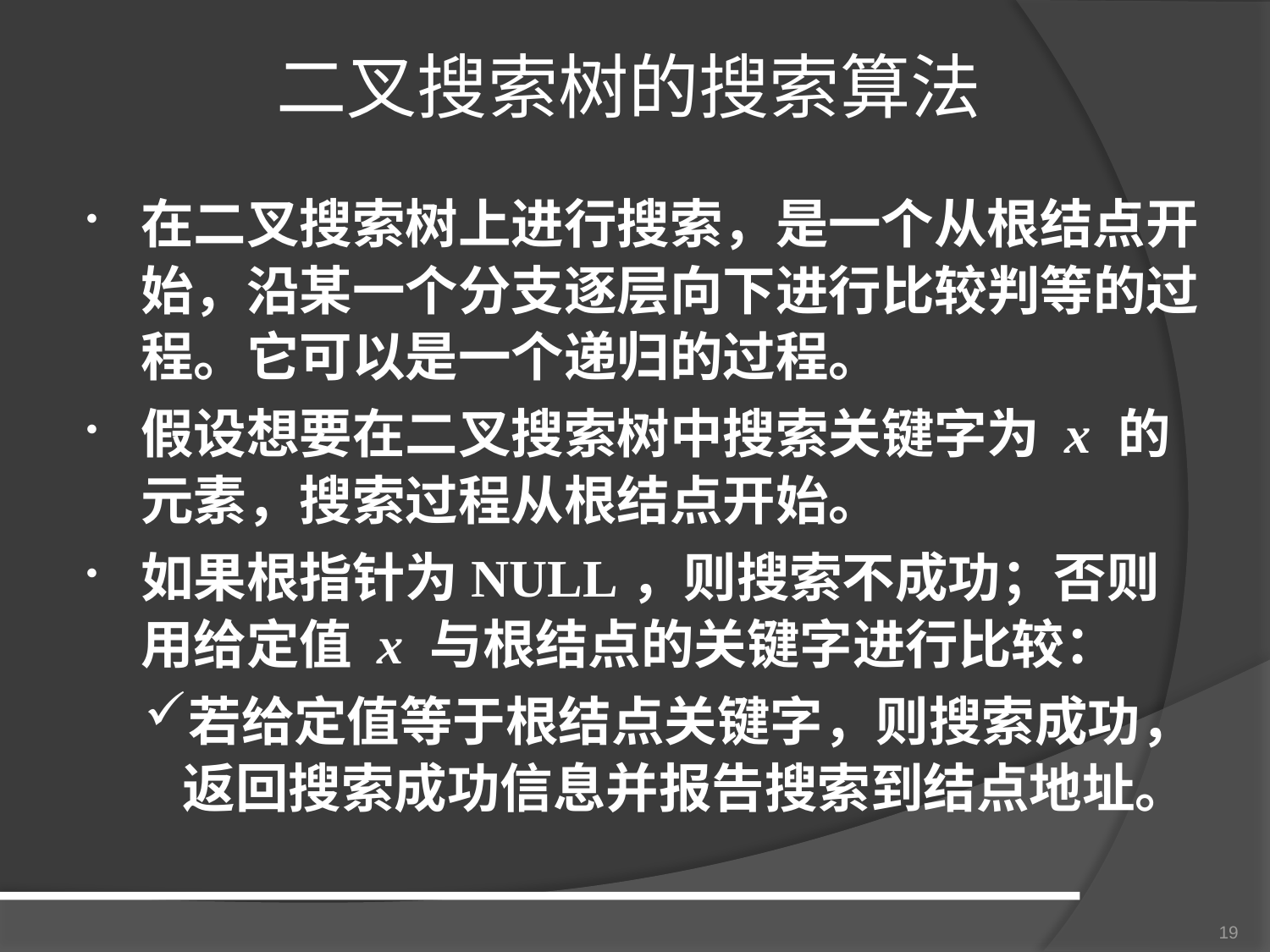

# 二叉搜索树的搜索算法
在二叉搜索树上进行搜索，是一个从根结点开始，沿某一个分支逐层向下进行比较判等的过程。它可以是一个递归的过程。
假设想要在二叉搜索树中搜索关键字为 x 的元素，搜索过程从根结点开始。
如果根指针为NULL，则搜索不成功；否则用给定值 x 与根结点的关键字进行比较：
若给定值等于根结点关键字，则搜索成功，返回搜索成功信息并报告搜索到结点地址。
19